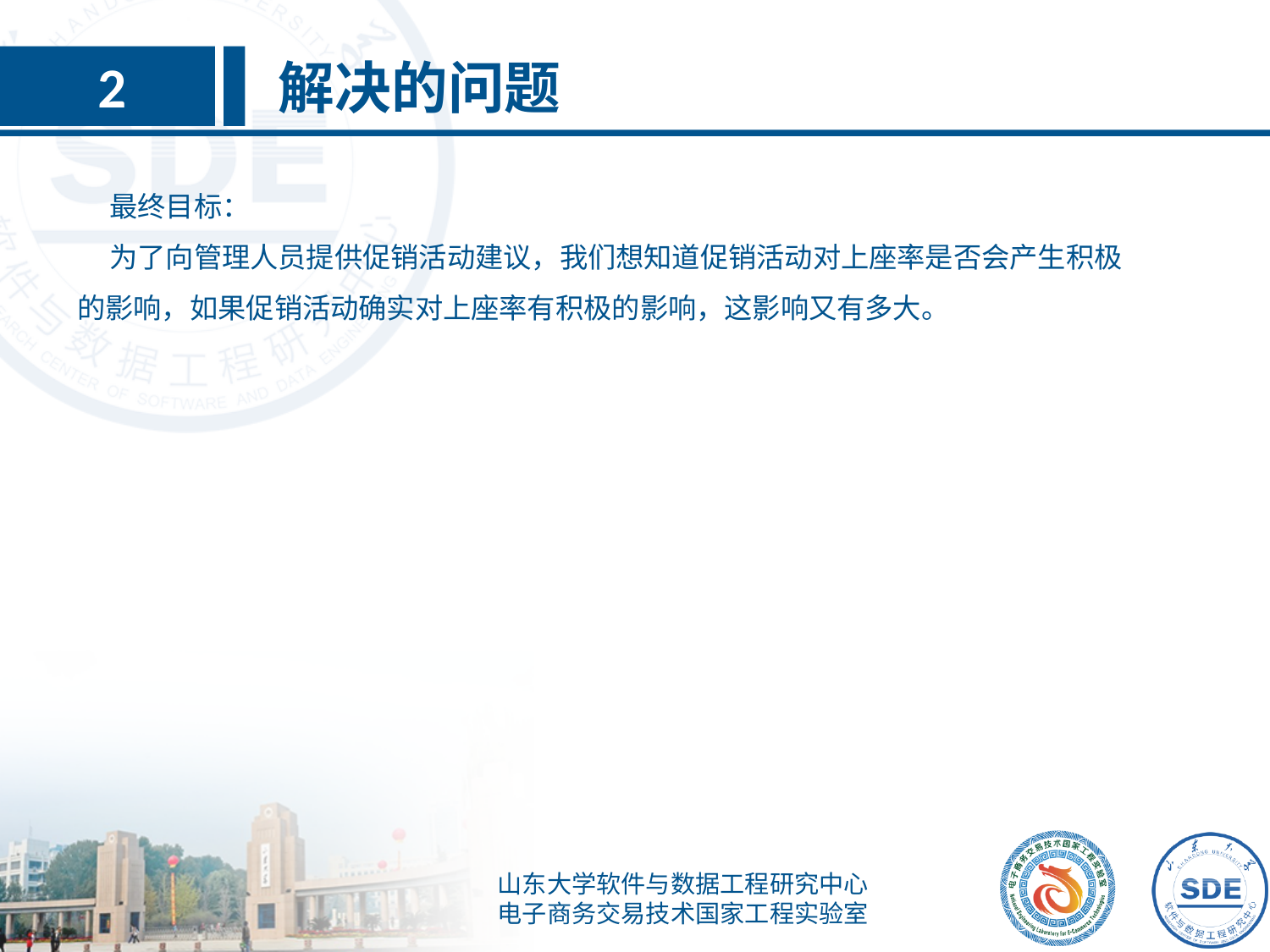

解决的问题
2
    最终目标：
    为了向管理人员提供促销活动建议，我们想知道促销活动对上座率是否会产生积极的影响，如果促销活动确实对上座率有积极的影响，这影响又有多大。